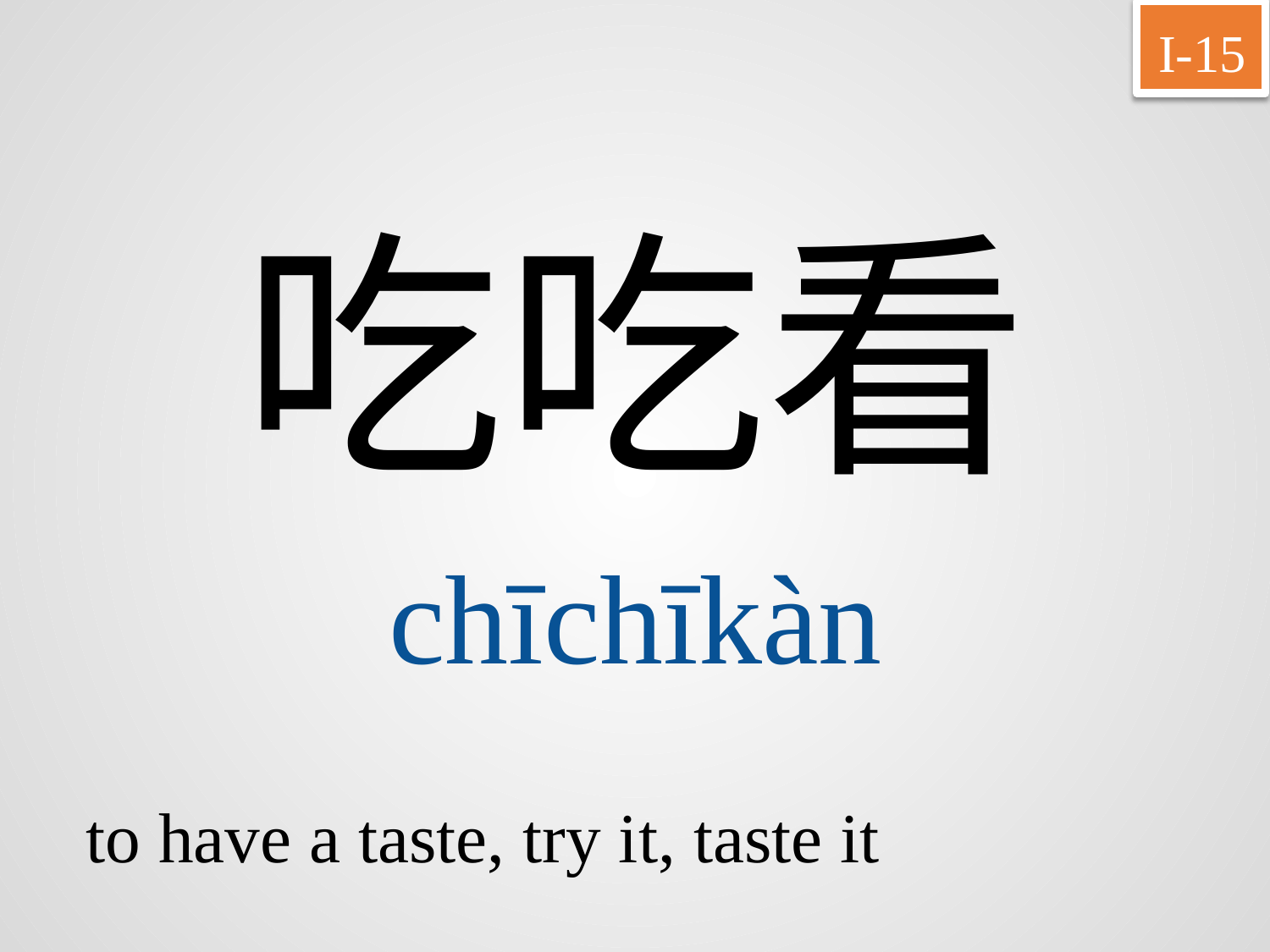

I-15

吃吃看
chīchīkàn
to have a taste, try it, taste it